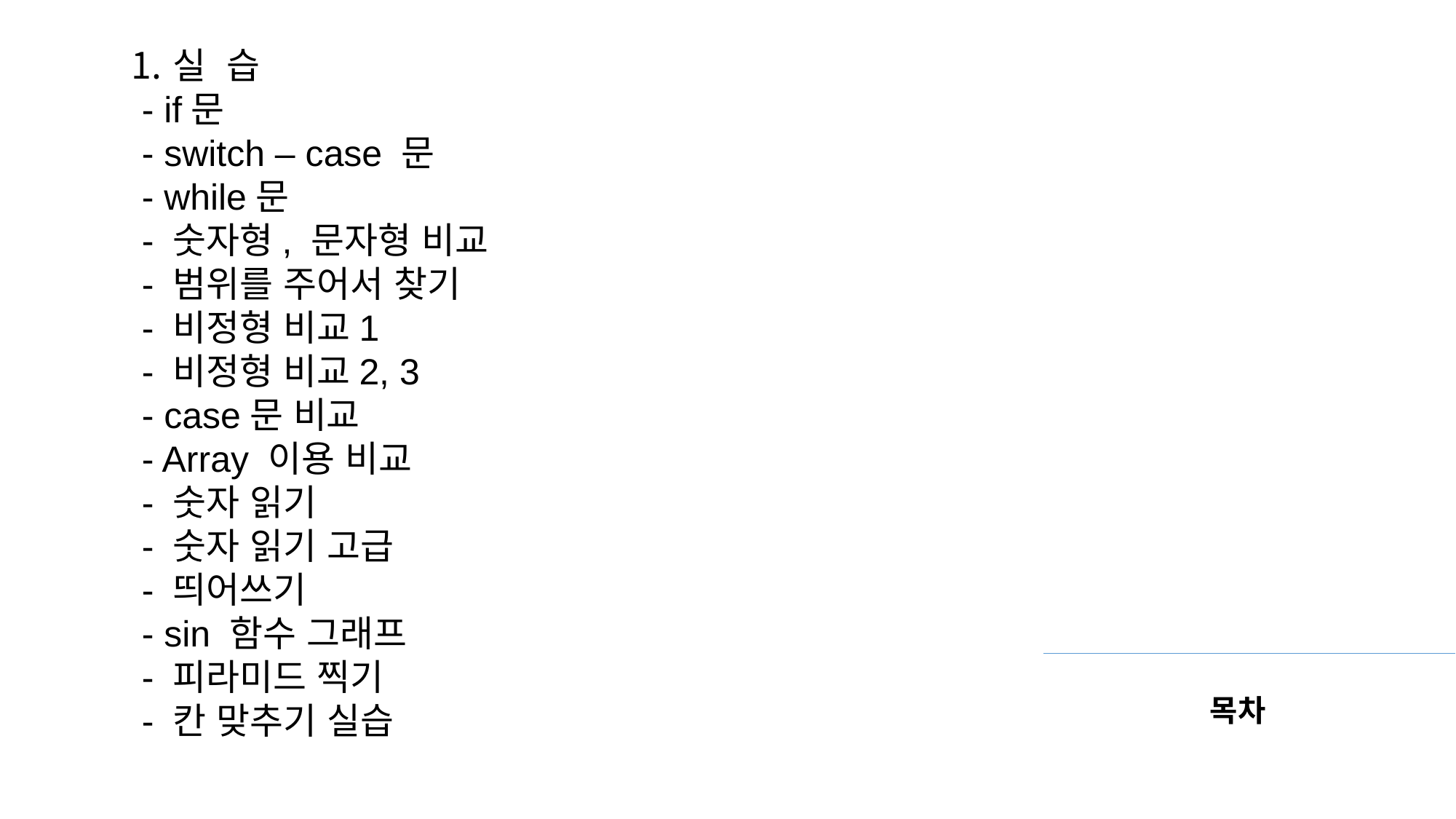

실  습
 - if문
 - switch – case 문
 - while문
 - 숫자형, 문자형 비교
 - 범위를 주어서 찾기
 - 비정형 비교1
 - 비정형 비교2, 3
 - case문 비교
 - Array 이용 비교
 - 숫자 읽기
 - 숫자 읽기 고급
 - 띄어쓰기
 - sin 함수 그래프
 - 피라미드 찍기
 - 칸 맞추기 실습
목차